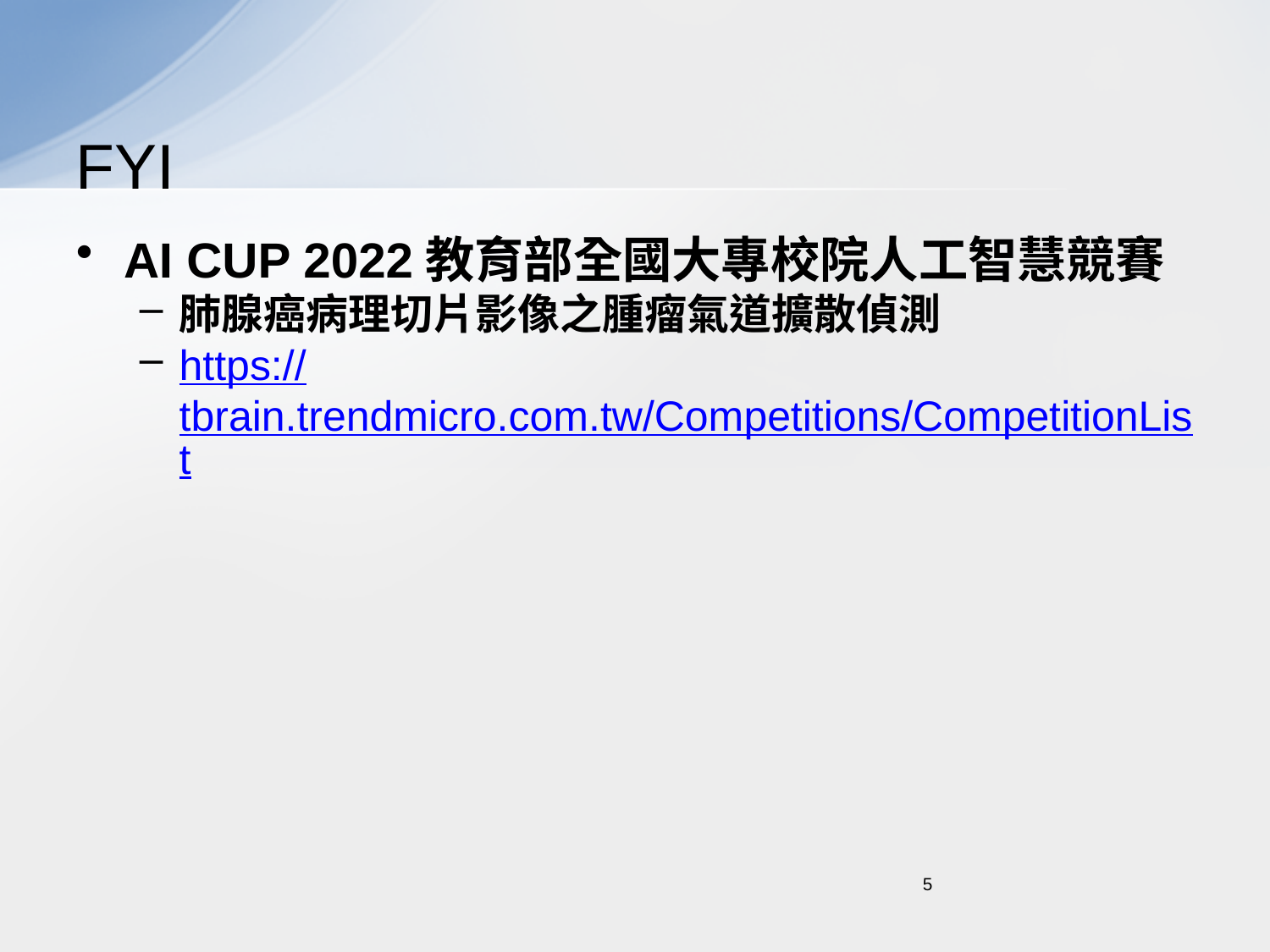

# FYI
AI CUP 2022教育部全國大專校院人工智慧競賽
肺腺癌病理切片影像之腫瘤氣道擴散偵測
https://tbrain.trendmicro.com.tw/Competitions/CompetitionList

5